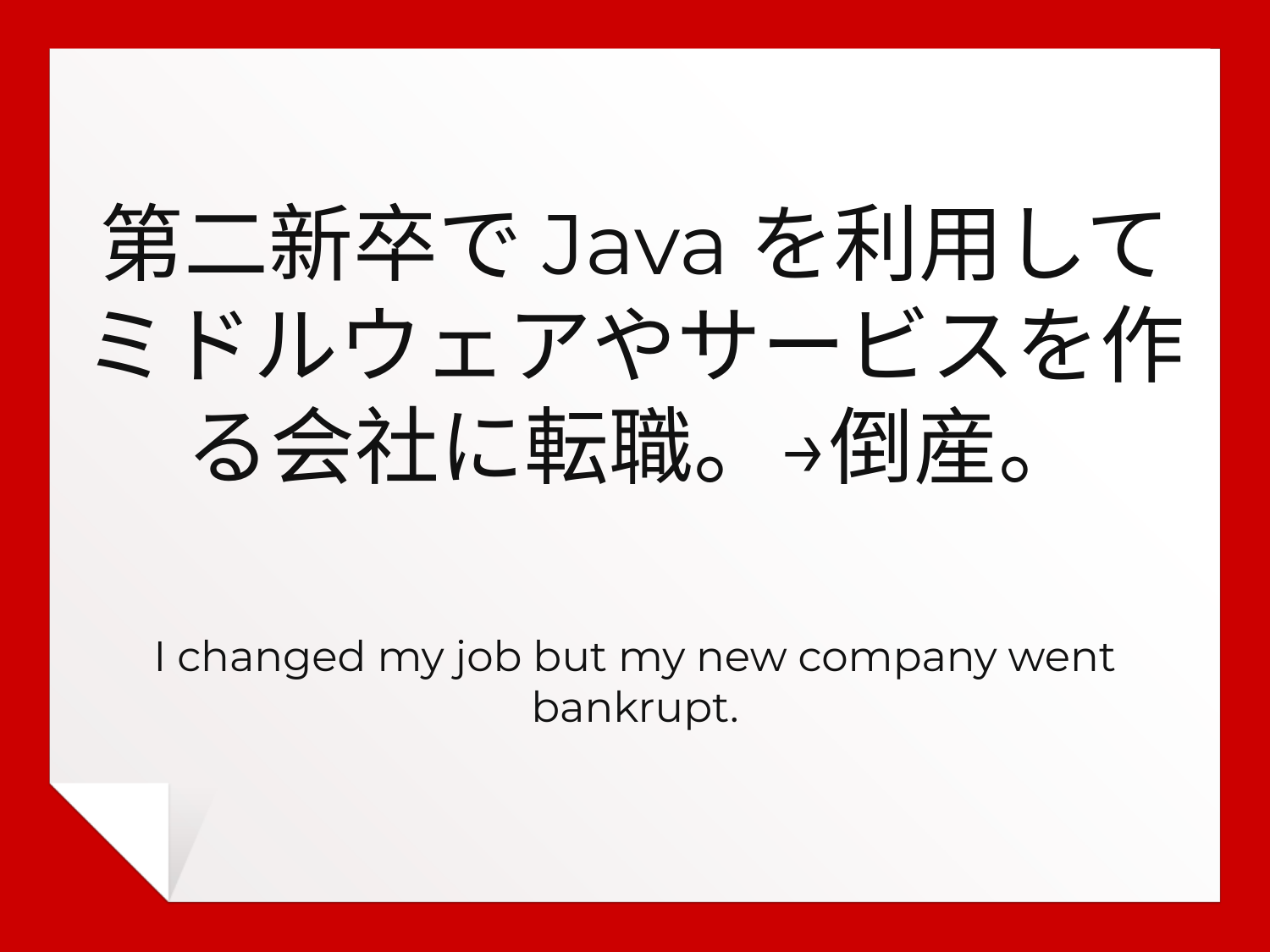

第二新卒でJavaを利用してミドルウェアやサービスを作る会社に転職。→倒産。
I changed my job but my new company went bankrupt.